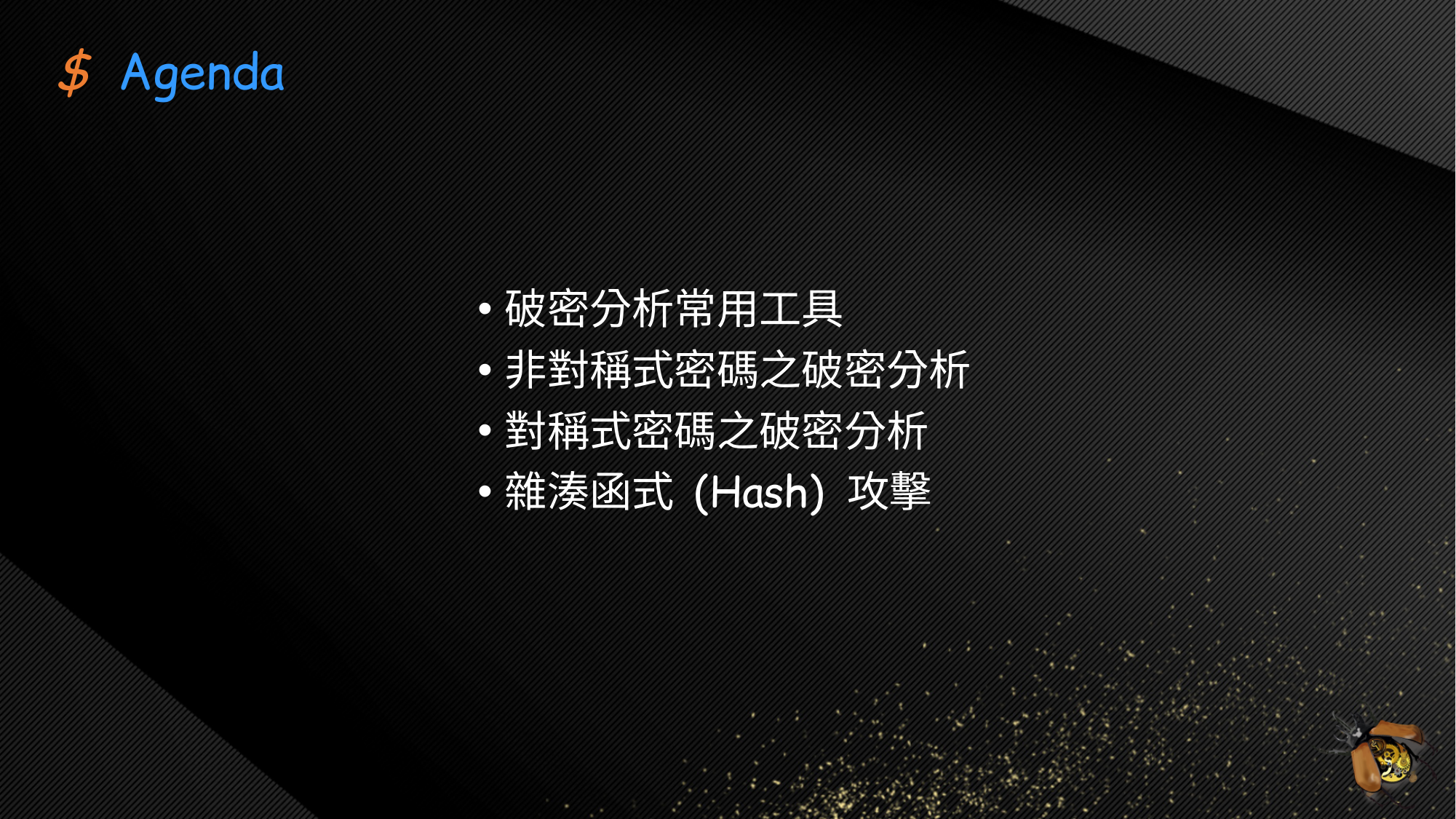

$  Agenda
破密分析常用工具
非對稱式密碼之破密分析
對稱式密碼之破密分析
雜湊函式 (Hash) 攻擊